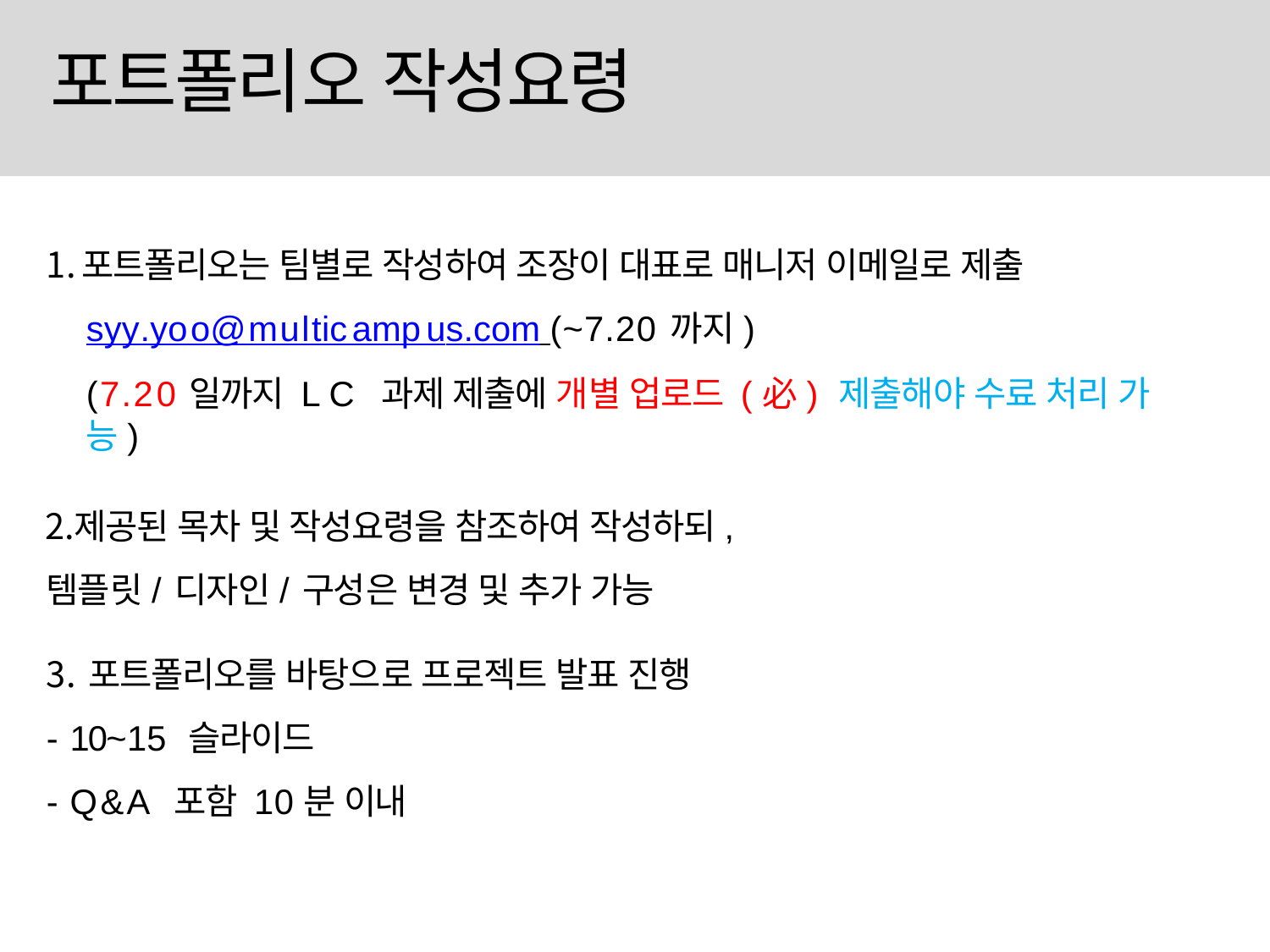

# 포트폴리오 작성요령
포트폴리오는 팀별로 작성하여 조장이 대표로 매니저 이메일로 제출
syy.yoo@multicampus.com (~7.20까지)
(7.20일까지 LC 과제 제출에 개별 업로드 (必) 제출해야 수료 처리 가능)

제공된 목차 및 작성요령을 참조하여 작성하되,  템플릿/디자인/구성은 변경 및 추가 가능

포트폴리오를 바탕으로 프로젝트 발표 진행
- 10~15 슬라이드
- Q&A 포함 10분 이내